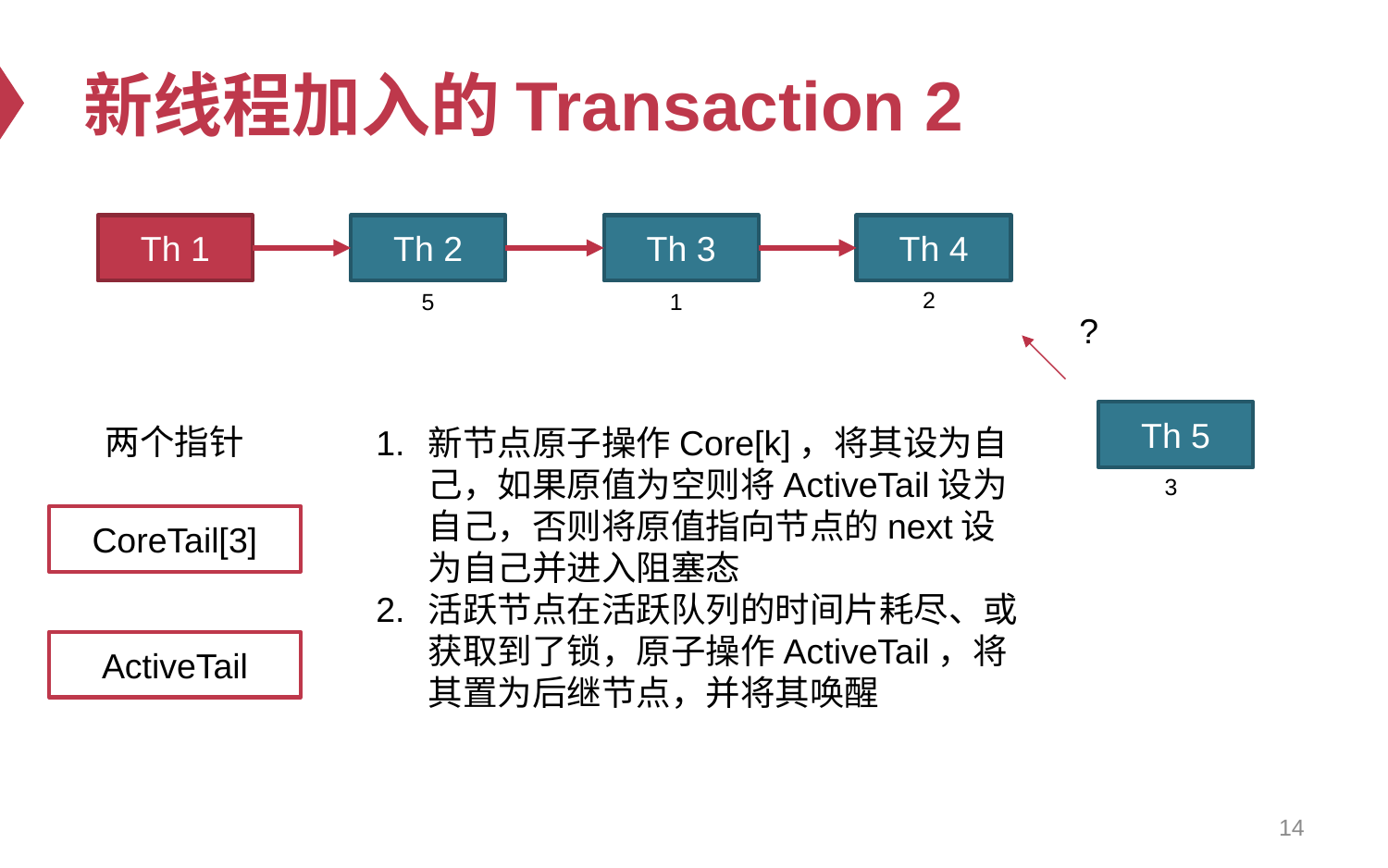

# 新线程加入的Transaction 2
Th 1
Th 2
Th 3
Th 4
2
1
5
?
Th 5
两个指针
新节点原子操作Core[k]，将其设为自己，如果原值为空则将ActiveTail设为自己，否则将原值指向节点的next设为自己并进入阻塞态
活跃节点在活跃队列的时间片耗尽、或获取到了锁，原子操作ActiveTail，将其置为后继节点，并将其唤醒
3
CoreTail[3]
ActiveTail
14